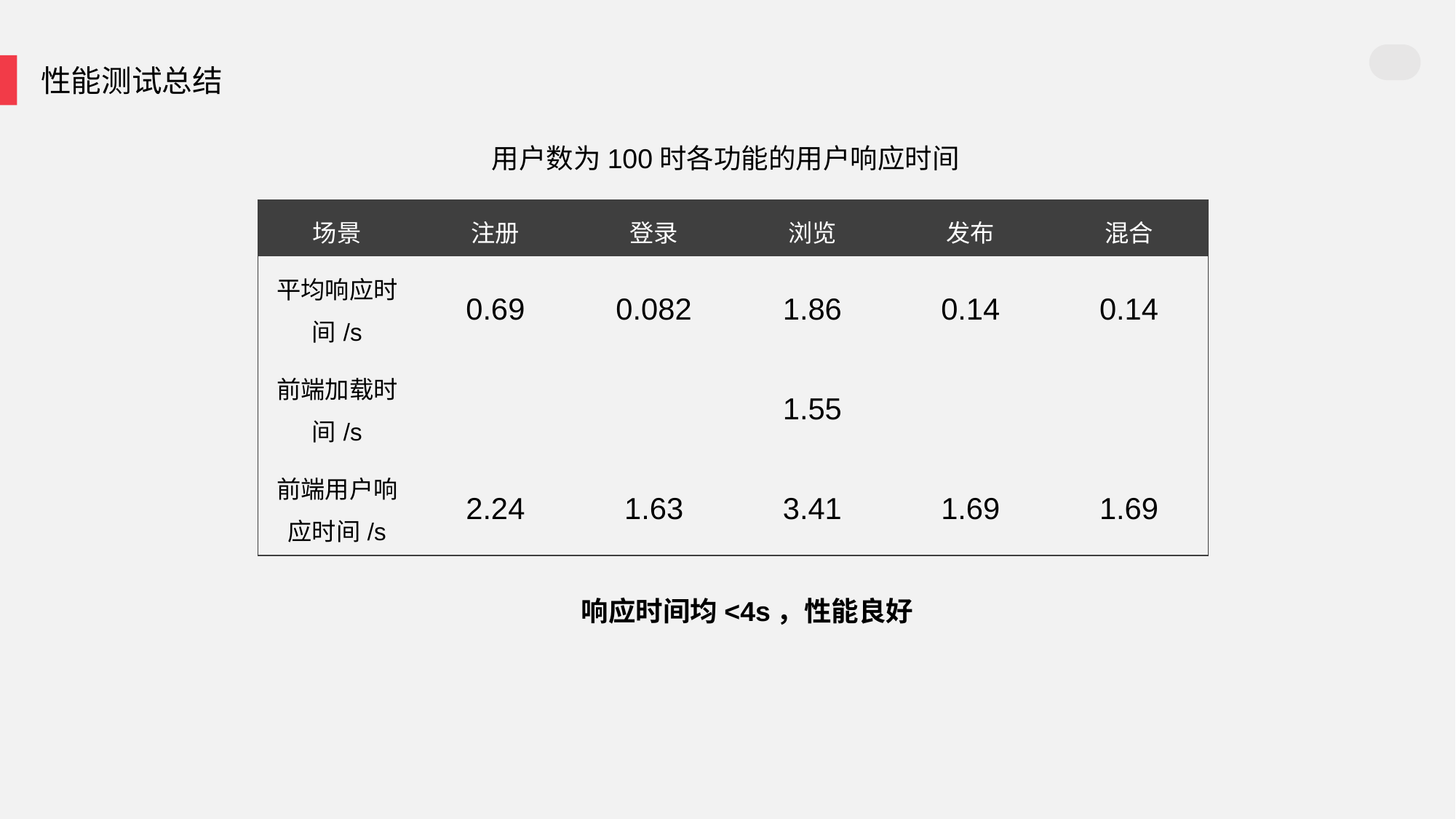

性能测试总结
用户数为100时各功能的用户响应时间
| 场景 | 注册 | 登录 | 浏览 | 发布 | 混合 |
| --- | --- | --- | --- | --- | --- |
| 平均响应时间/s | 0.69 | 0.082 | 1.86 | 0.14 | 0.14 |
| 前端加载时间/s | 1.55 |  |  |  |  |
| 前端用户响应时间/s | 2.24 | 1.63 | 3.41 | 1.69 | 1.69 |
响应时间均<4s，性能良好